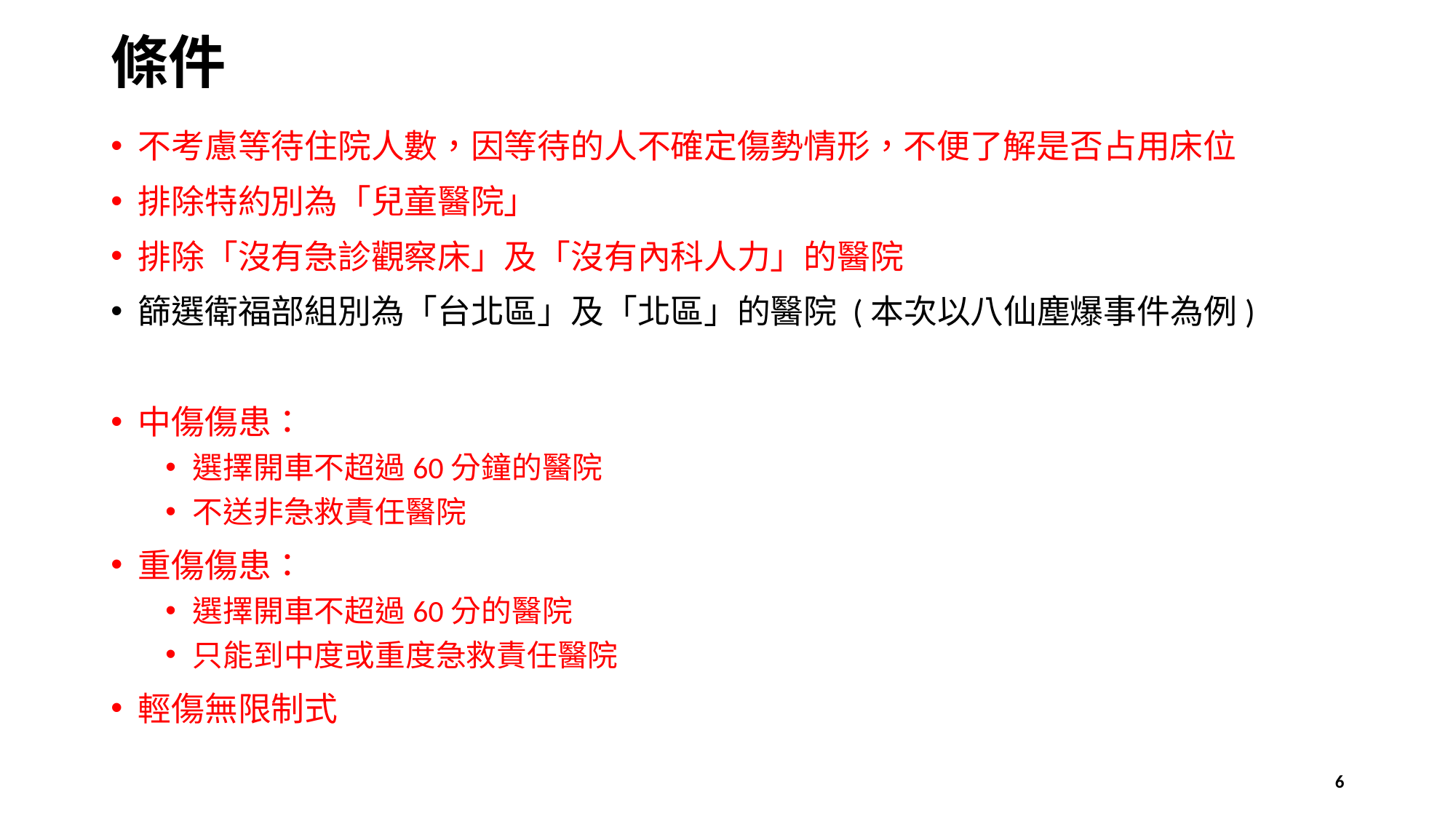

# 條件
不考慮等待住院人數，因等待的人不確定傷勢情形，不便了解是否占用床位
排除特約別為「兒童醫院」
排除「沒有急診觀察床」及「沒有內科人力」的醫院
篩選衛福部組別為「台北區」及「北區」的醫院 (本次以八仙塵爆事件為例)

中傷傷患：
選擇開車不超過60分鐘的醫院
不送非急救責任醫院
重傷傷患：
選擇開車不超過60分的醫院
只能到中度或重度急救責任醫院
輕傷無限制式
6